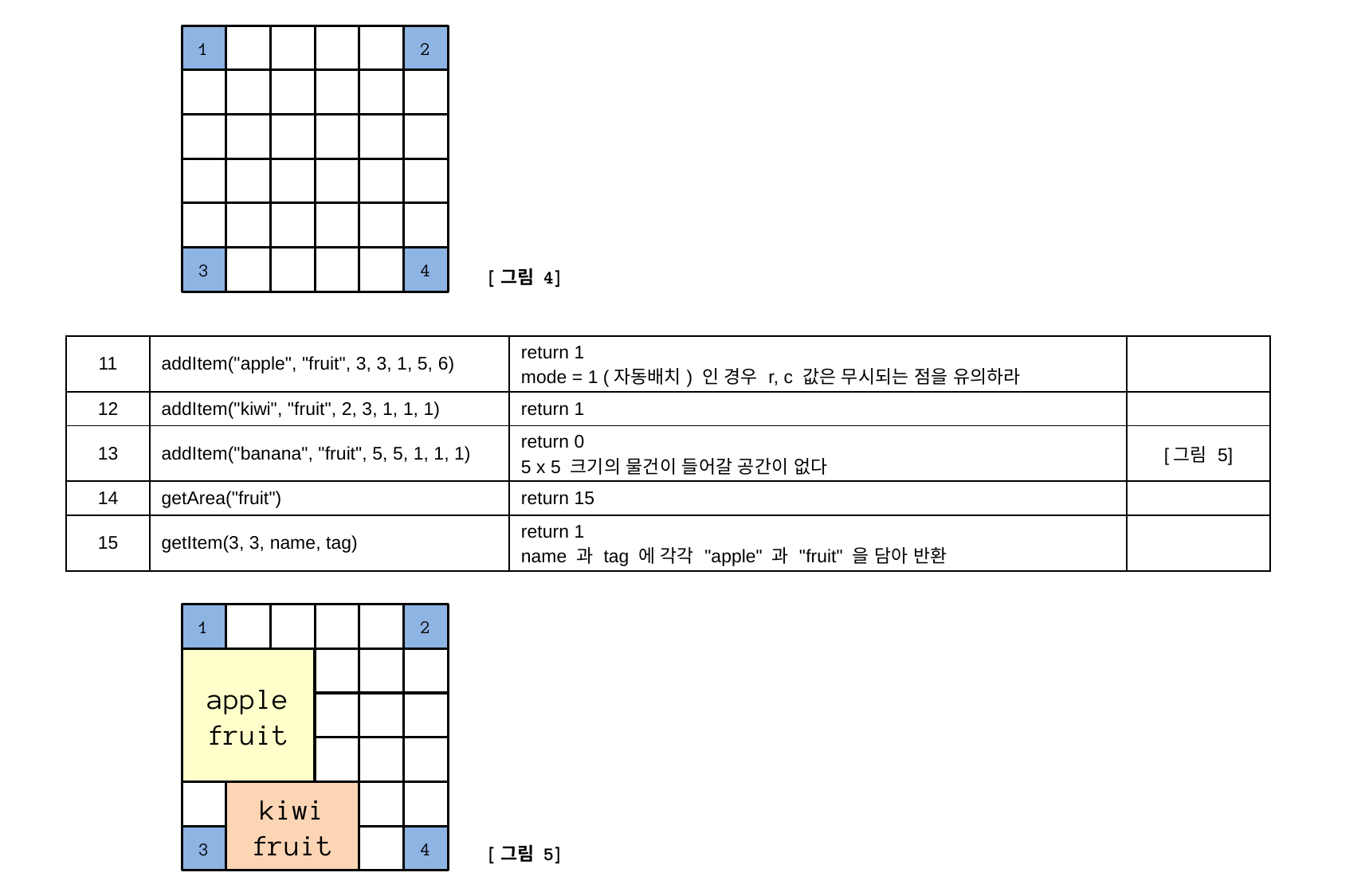

2

1

4

3
[그림 4]
| 11 | addItem("apple", "fruit", 3, 3, 1, 5, 6) | return 1 mode = 1 (자동배치) 인 경우 r, c 값은 무시되는 점을 유의하라 |  |
| --- | --- | --- | --- |
| 12 | addItem("kiwi", "fruit", 2, 3, 1, 1, 1) | return 1 |  |
| 13 | addItem("banana", "fruit", 5, 5, 1, 1, 1) | return 0 5 x 5 크기의 물건이 들어갈 공간이 없다 | [그림 5] |
| 14 | getArea("fruit") | return 15 |  |
| 15 | getItem(3, 3, name, tag) | return 1 name 과 tag 에 각각 "apple" 과 "fruit" 을 담아 반환 |  |
2

1

apple fruit

kiwi fruit

4

3
[그림 5]